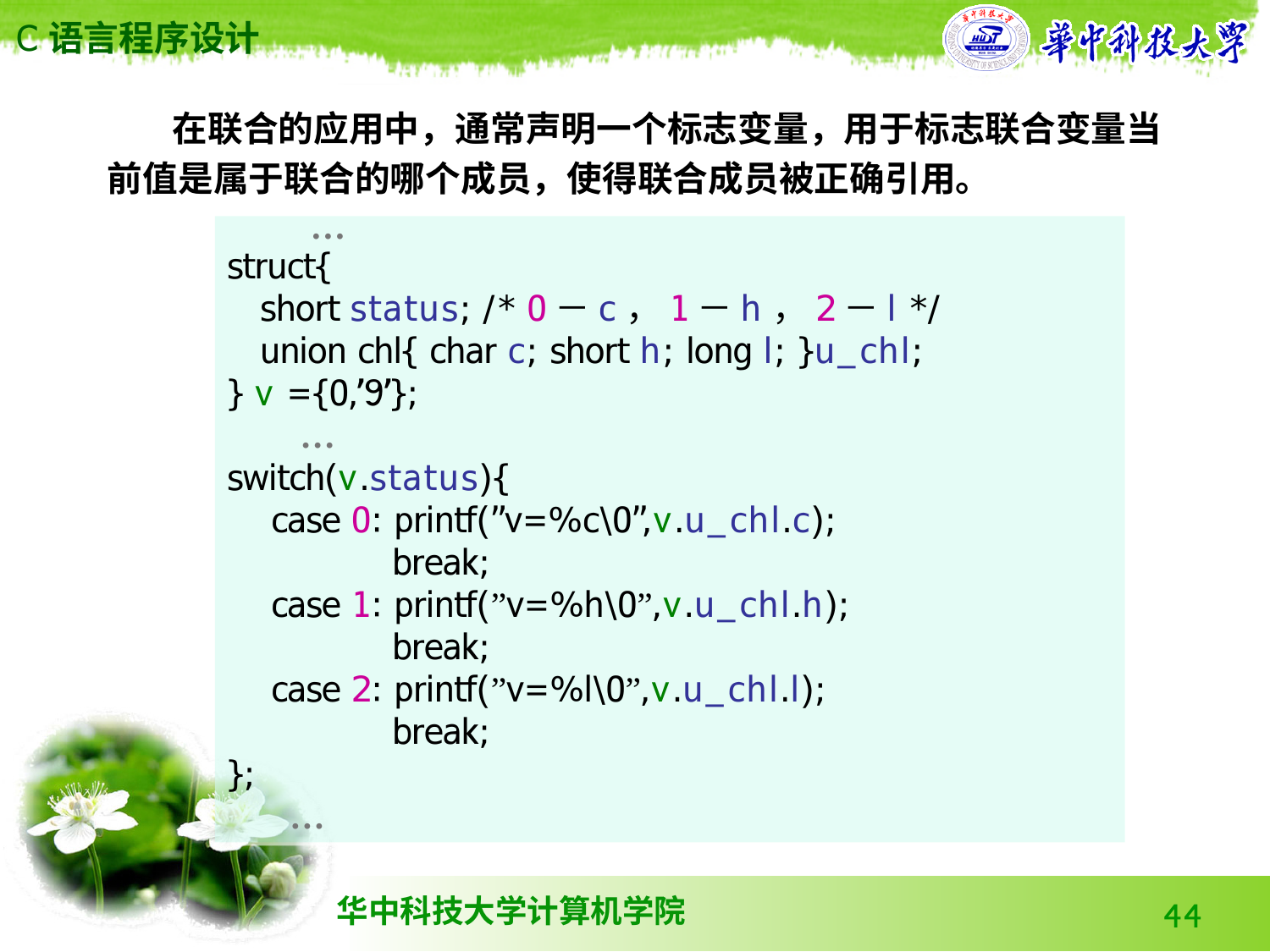

在联合的应用中，通常声明一个标志变量，用于标志联合变量当前值是属于联合的哪个成员，使得联合成员被正确引用。
        …
struct{
   short status; /* 0－c，1－h，2－l */
   union chl{ char c; short h; long l; }u_chl;
} v ={0,’9’};
       …
switch(v.status){
    case 0: printf(”v=%c\0”,v.u_chl.c);
               break;
    case 1: printf(”v=%h\0”,v.u_chl.h);
               break;
    case 2: printf(”v=%l\0”,v.u_chl.l);
               break;
};
      …

44